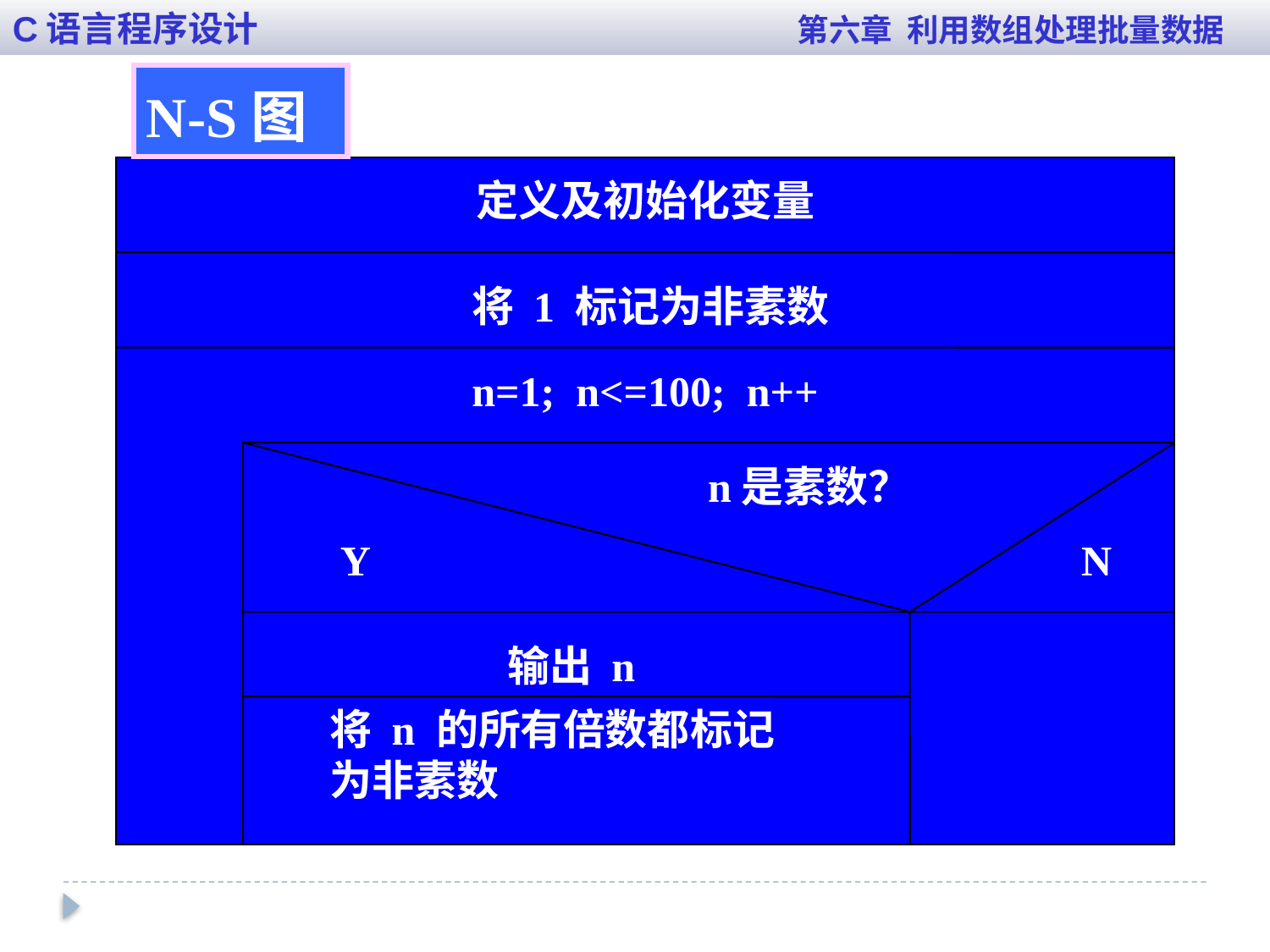

C语言程序设计                                                                   第六章  利用数组处理批量数据
N-S图

定义及初始化变量
将 1 标记为非素数
n=1;  n<=100;  n++
n是素数？
Y
N
输出 n
将 n 的所有倍数都标记为非素数